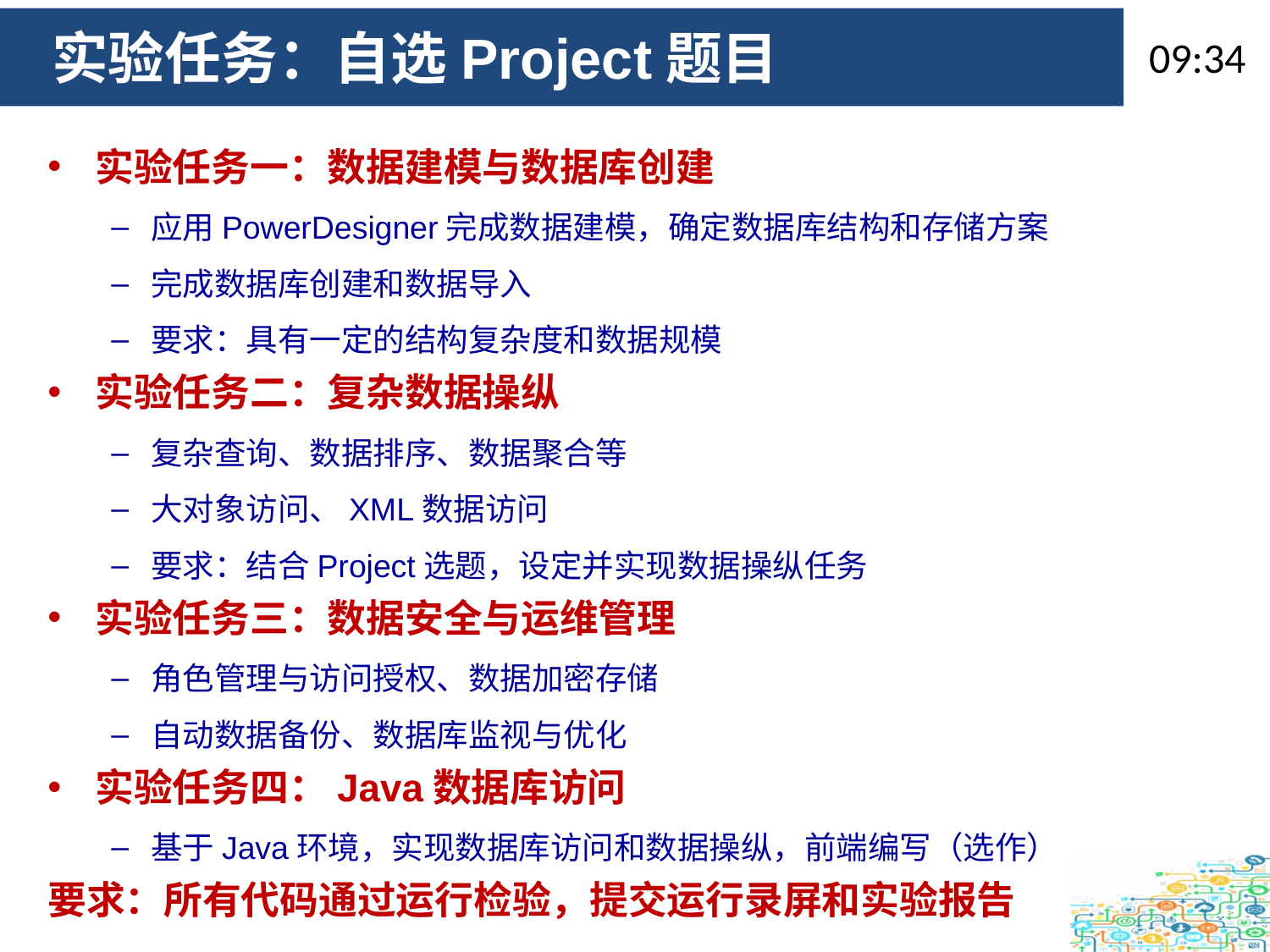

09:34
  实验任务：自选Project题目

实验任务一：数据建模与数据库创建
应用PowerDesigner完成数据建模，确定数据库结构和存储方案
完成数据库创建和数据导入
要求：具有一定的结构复杂度和数据规模
实验任务二：复杂数据操纵
复杂查询、数据排序、数据聚合等
大对象访问、XML数据访问
要求：结合Project选题，设定并实现数据操纵任务
实验任务三：数据安全与运维管理
角色管理与访问授权、数据加密存储
自动数据备份、数据库监视与优化
实验任务四：Java数据库访问
基于Java环境，实现数据库访问和数据操纵，前端编写（选作）
要求：所有代码通过运行检验，提交运行录屏和实验报告